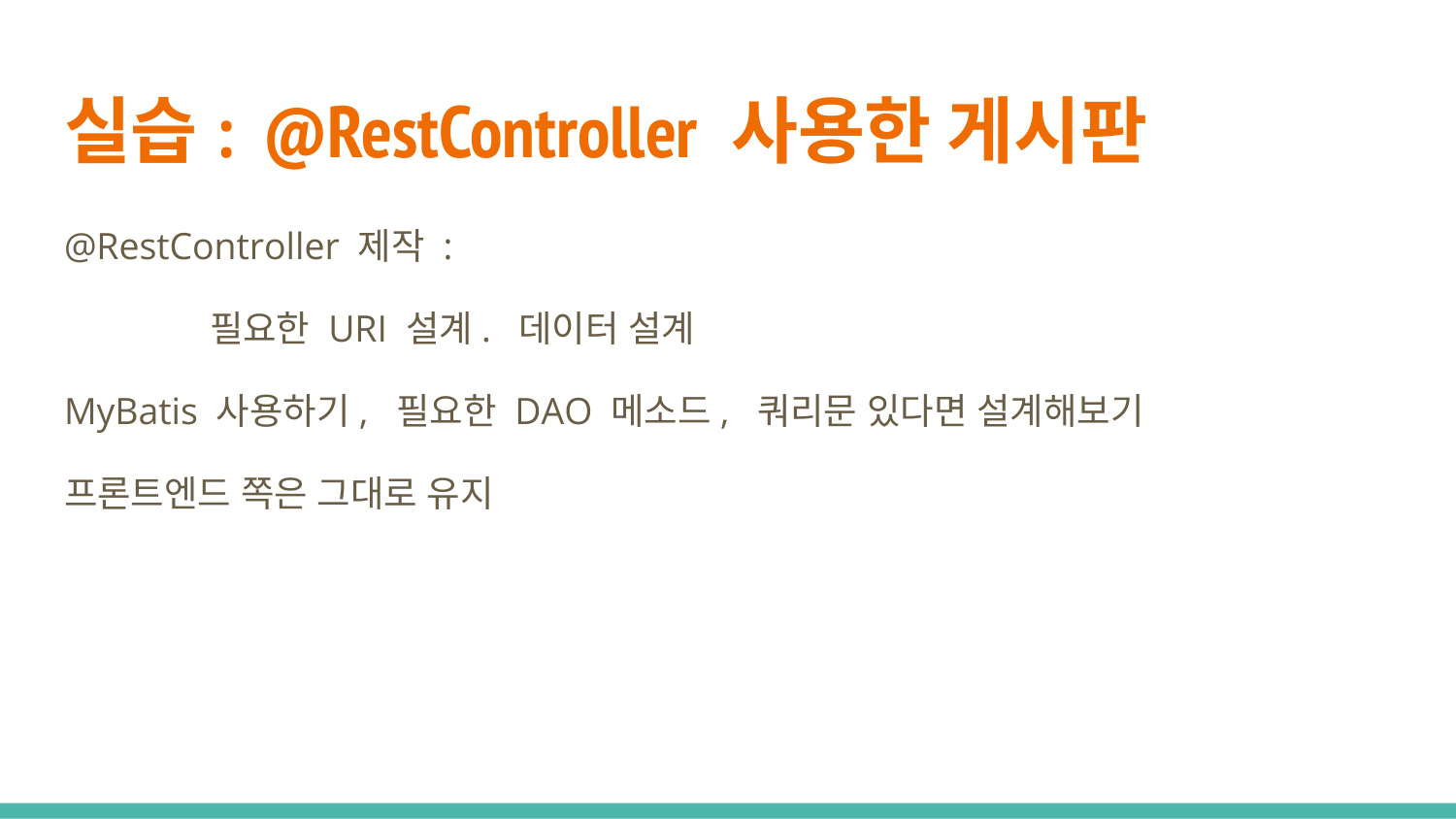

# 실습:  @RestController 사용한 게시판
@RestController 제작 :
	필요한 URI 설계.  데이터 설계
MyBatis 사용하기,  필요한 DAO 메소드,  쿼리문 있다면 설계해보기
프론트엔드 쪽은 그대로 유지